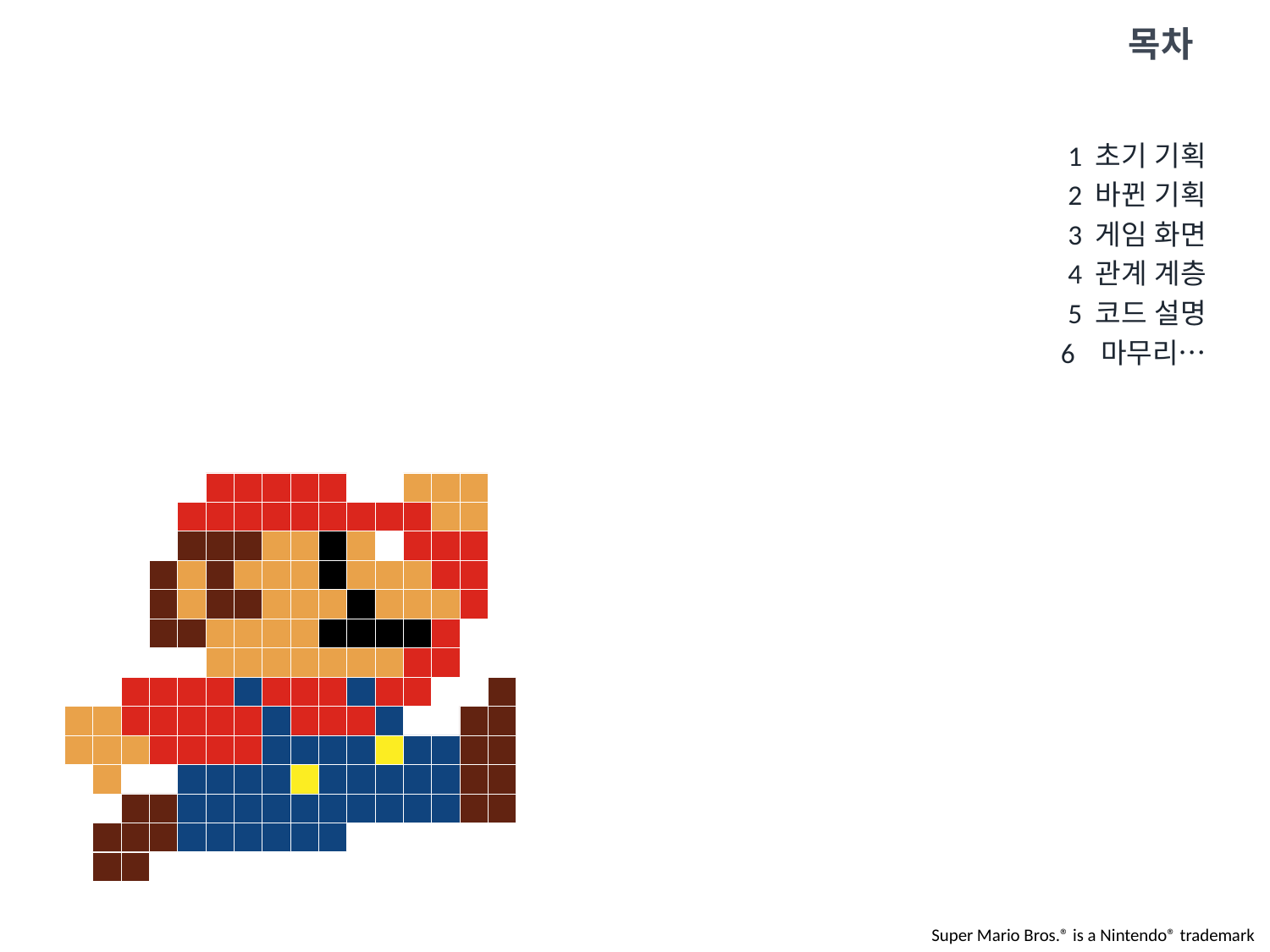

# 목차
1 초기 기획
2 바뀐 기획
3 게임 화면
4 관계 계층
5 코드 설명
6   마무리…

Super Mario Bros.® is a Nintendo® trademark